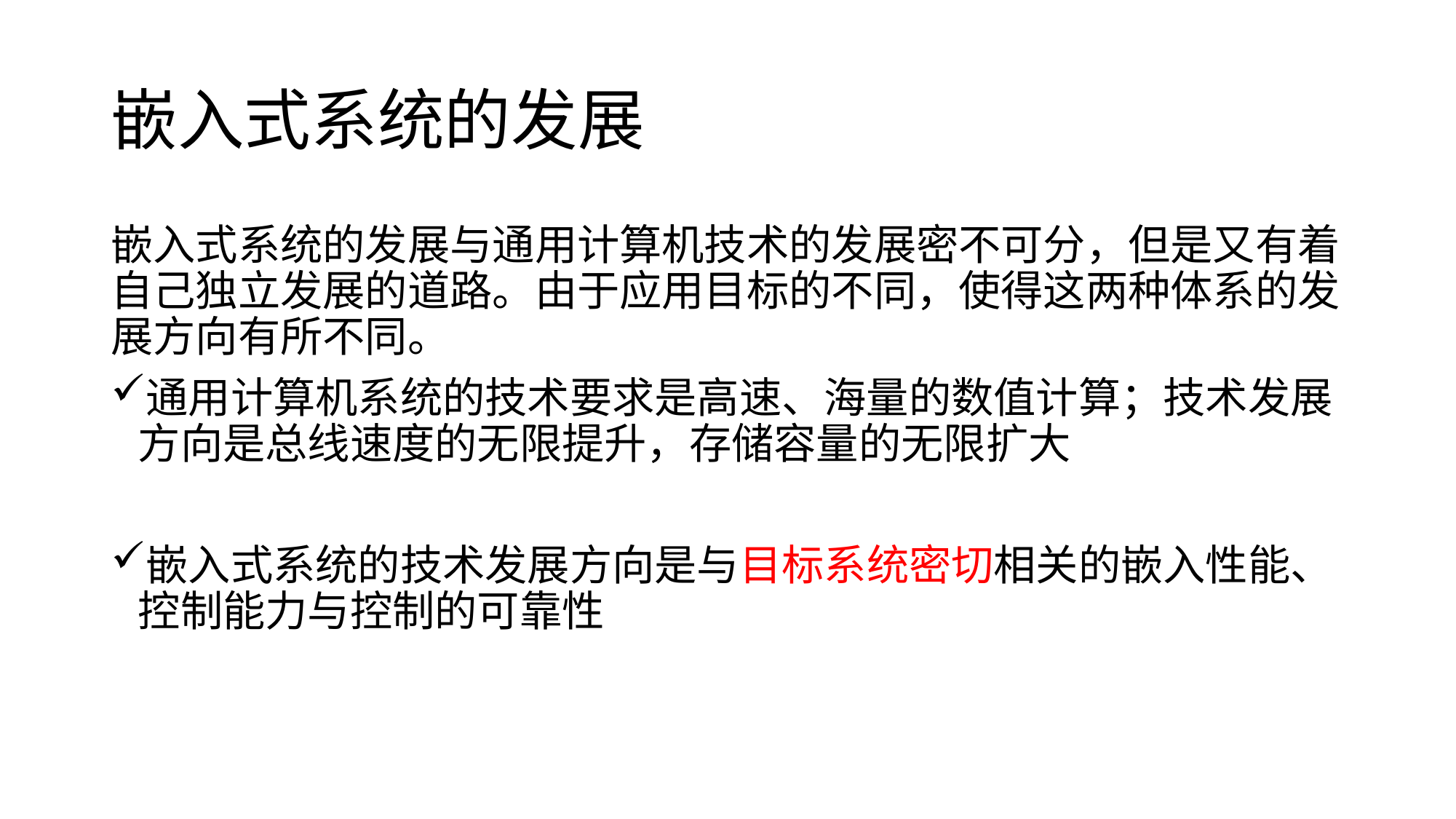

# 嵌入式系统的发展
嵌入式系统的发展与通用计算机技术的发展密不可分，但是又有着自己独立发展的道路。由于应用目标的不同，使得这两种体系的发展方向有所不同。
通用计算机系统的技术要求是高速、海量的数值计算；技术发展方向是总线速度的无限提升，存储容量的无限扩大

嵌入式系统的技术发展方向是与目标系统密切相关的嵌入性能、控制能力与控制的可靠性